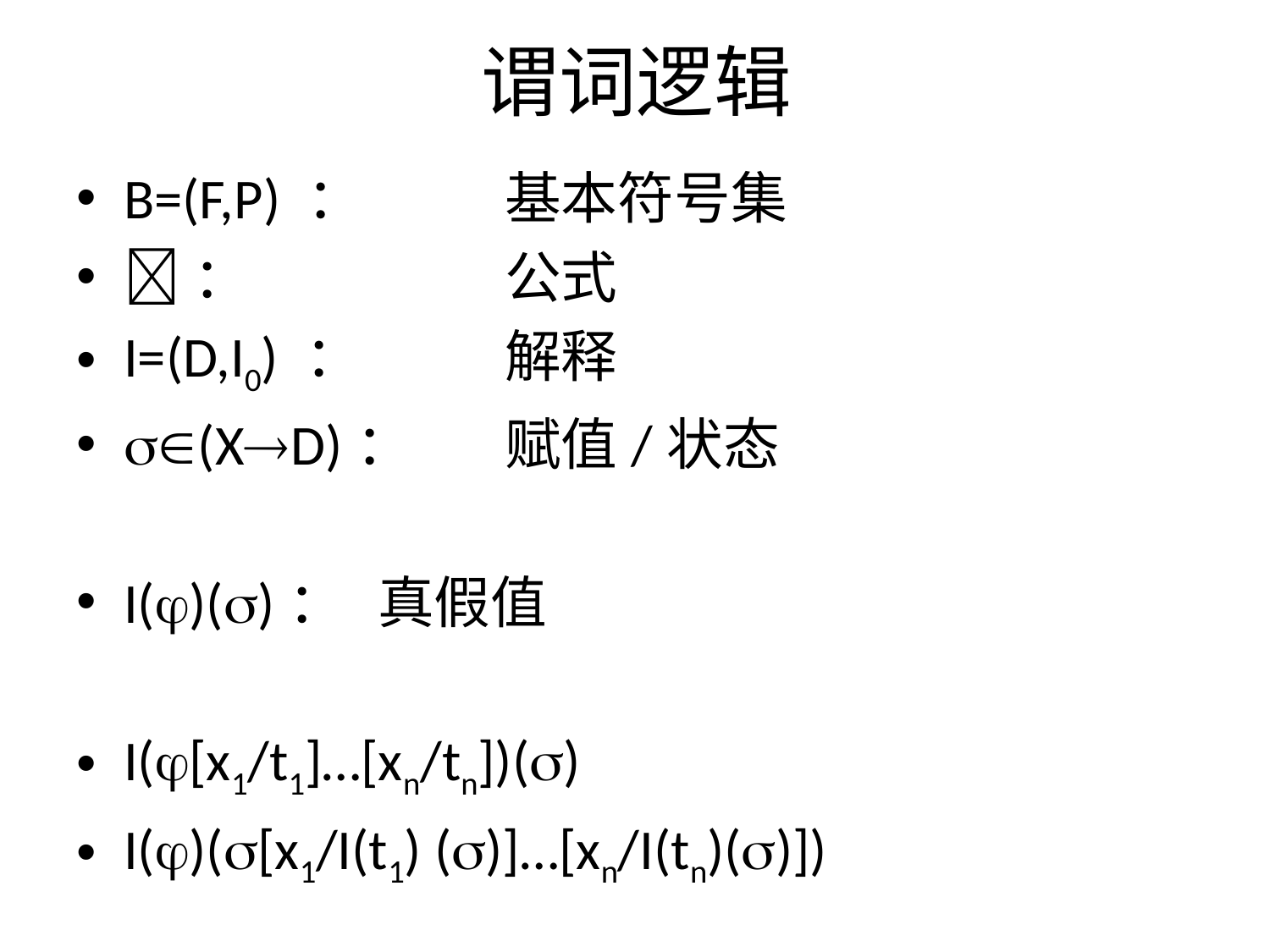

# 谓词逻辑
B=(F,P) ：  	基本符号集
ϕ： 		公式
I=(D,I0) ：  	解释
σ∈(X→D)： 	赋值/状态

I(ϕ)(σ)：	真假值

I(ϕ[x1/t1]…[xn/tn])(σ)
I(ϕ)(σ[x1/I(t1) (σ)]…[xn/I(tn)(σ)])